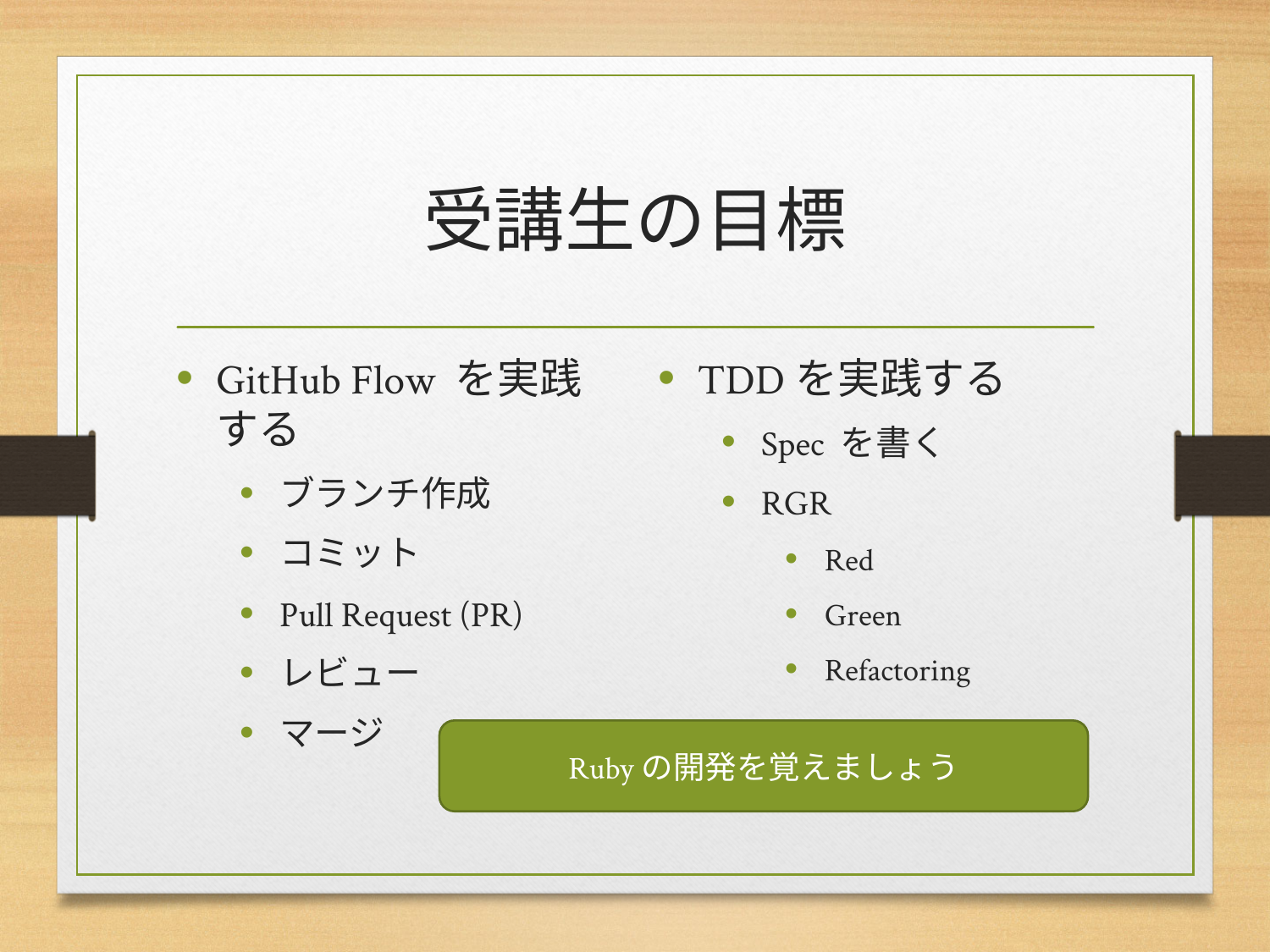

# 受講生の目標
GitHub Flow を実践する
ブランチ作成
コミット
Pull Request (PR)
レビュー
マージ
TDDを実践する
Spec を書く
RGR
Red
Green
Refactoring

Rubyの開発を覚えましょう